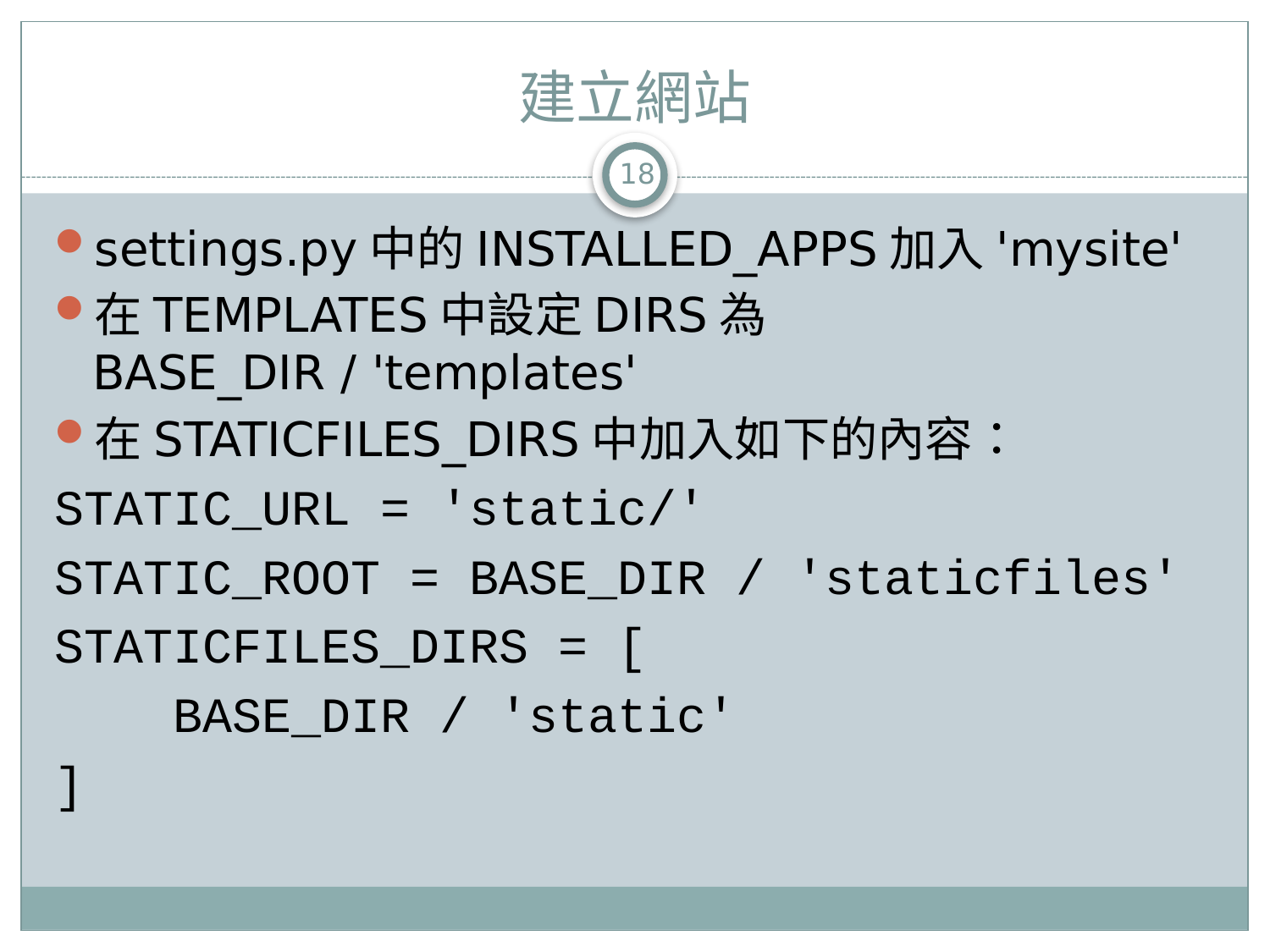

# 建立網站
18
settings.py中的INSTALLED_APPS加入'mysite'
在TEMPLATES中設定DIRS為
BASE_DIR / 'templates'
在STATICFILES_DIRS中加入如下的內容：
STATIC_URL = 'static/'
STATIC_ROOT = BASE_DIR / 'staticfiles'
STATICFILES_DIRS = [
    BASE_DIR / 'static'
]